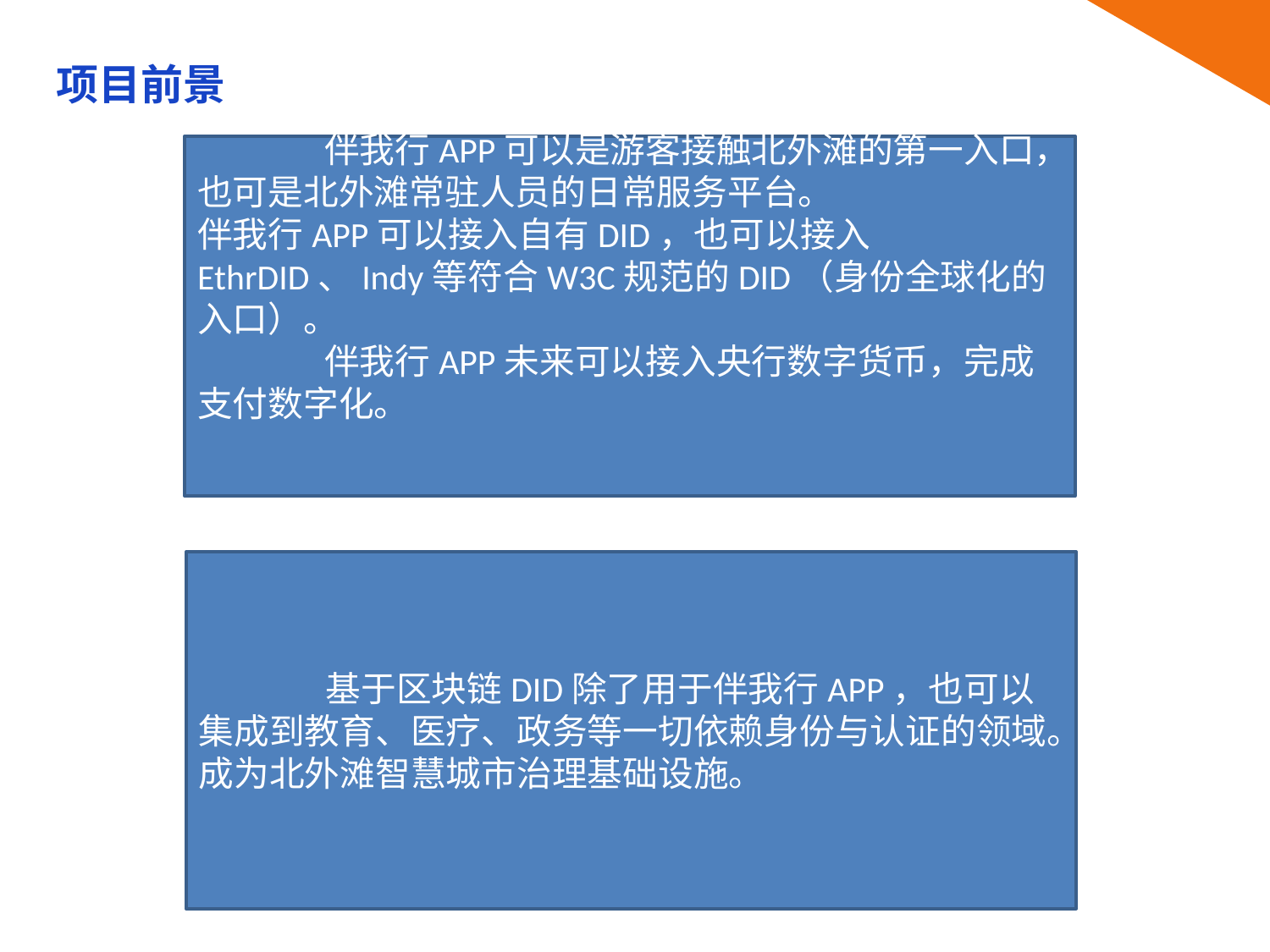

项目前景
	伴我行APP可以是游客接触北外滩的第一入口，也可是北外滩常驻人员的日常服务平台。
伴我行APP可以接入自有DID，也可以接入EthrDID、Indy等符合W3C规范的DID（身份全球化的入口）。
	伴我行APP未来可以接入央行数字货币，完成支付数字化。

	基于区块链DID除了用于伴我行APP，也可以集成到教育、医疗、政务等一切依赖身份与认证的领域。成为北外滩智慧城市治理基础设施。